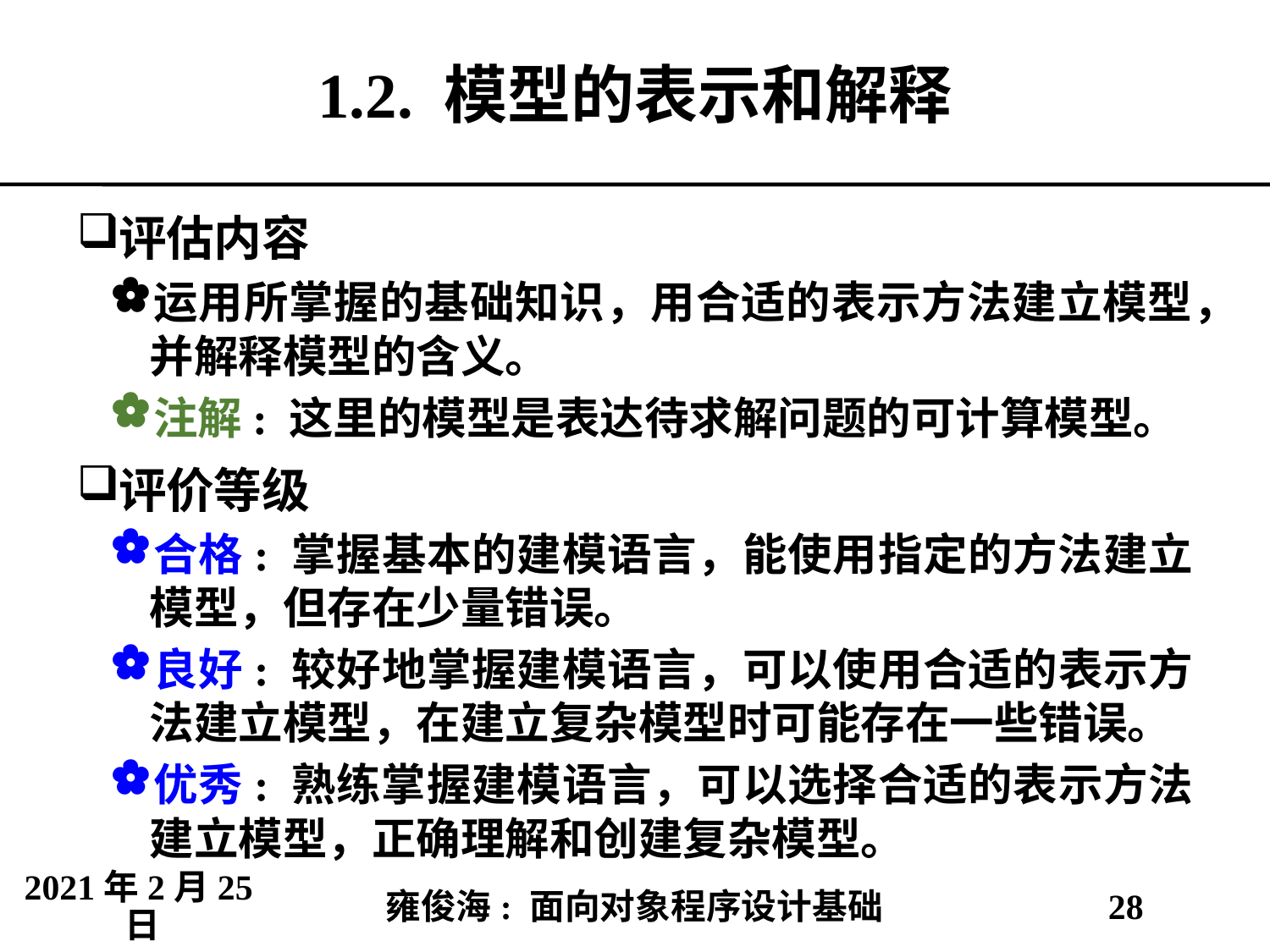

# 1.2. 模型的表示和解释

评估内容
运用所掌握的基础知识，用合适的表示方法建立模型，并解释模型的含义。
注解: 这里的模型是表达待求解问题的可计算模型。
评价等级
合格: 掌握基本的建模语言，能使用指定的方法建立模型，但存在少量错误。
良好: 较好地掌握建模语言，可以使用合适的表示方法建立模型，在建立复杂模型时可能存在一些错误。
优秀: 熟练掌握建模语言，可以选择合适的表示方法建立模型，正确理解和创建复杂模型。
2021年2月25日
雍俊海: 面向对象程序设计基础
28